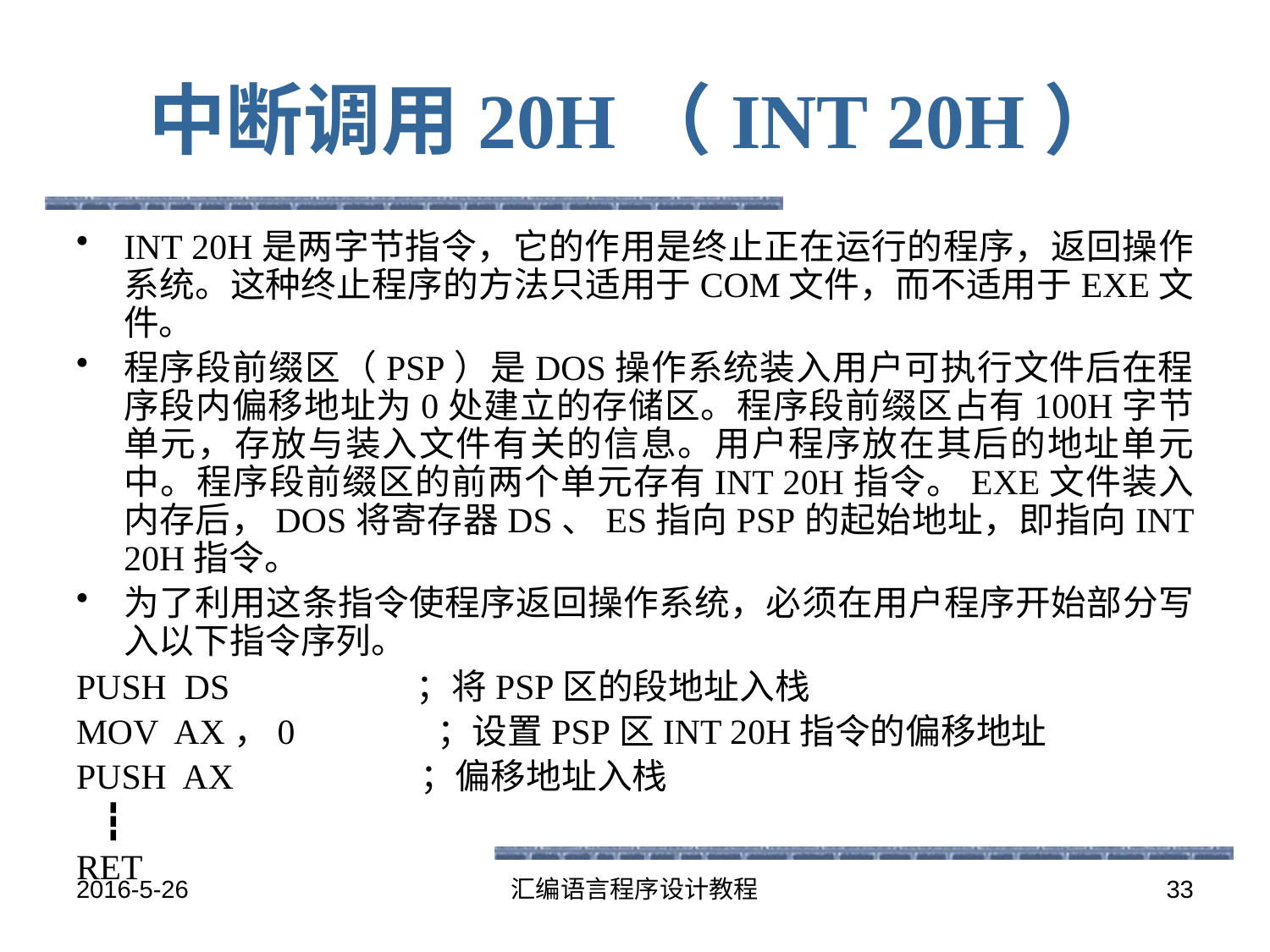

# 中断调用20H（INT 20H）
INT 20H是两字节指令，它的作用是终止正在运行的程序，返回操作系统。这种终止程序的方法只适用于COM文件，而不适用于EXE文件。
程序段前缀区（PSP）是DOS操作系统装入用户可执行文件后在程序段内偏移地址为0处建立的存储区。程序段前缀区占有100H字节单元，存放与装入文件有关的信息。用户程序放在其后的地址单元中。程序段前缀区的前两个单元存有INT 20H指令。EXE文件装入内存后，DOS将寄存器DS、ES指向PSP的起始地址，即指向INT 20H指令。
为了利用这条指令使程序返回操作系统，必须在用户程序开始部分写入以下指令序列。
PUSH  DS                    ；将PSP区的段地址入栈
MOV  AX，0               ；设置PSP区INT 20H指令的偏移地址
PUSH  AX                    ；偏移地址入栈
   ┇
RET
2016-5-26
汇编语言程序设计教程
33